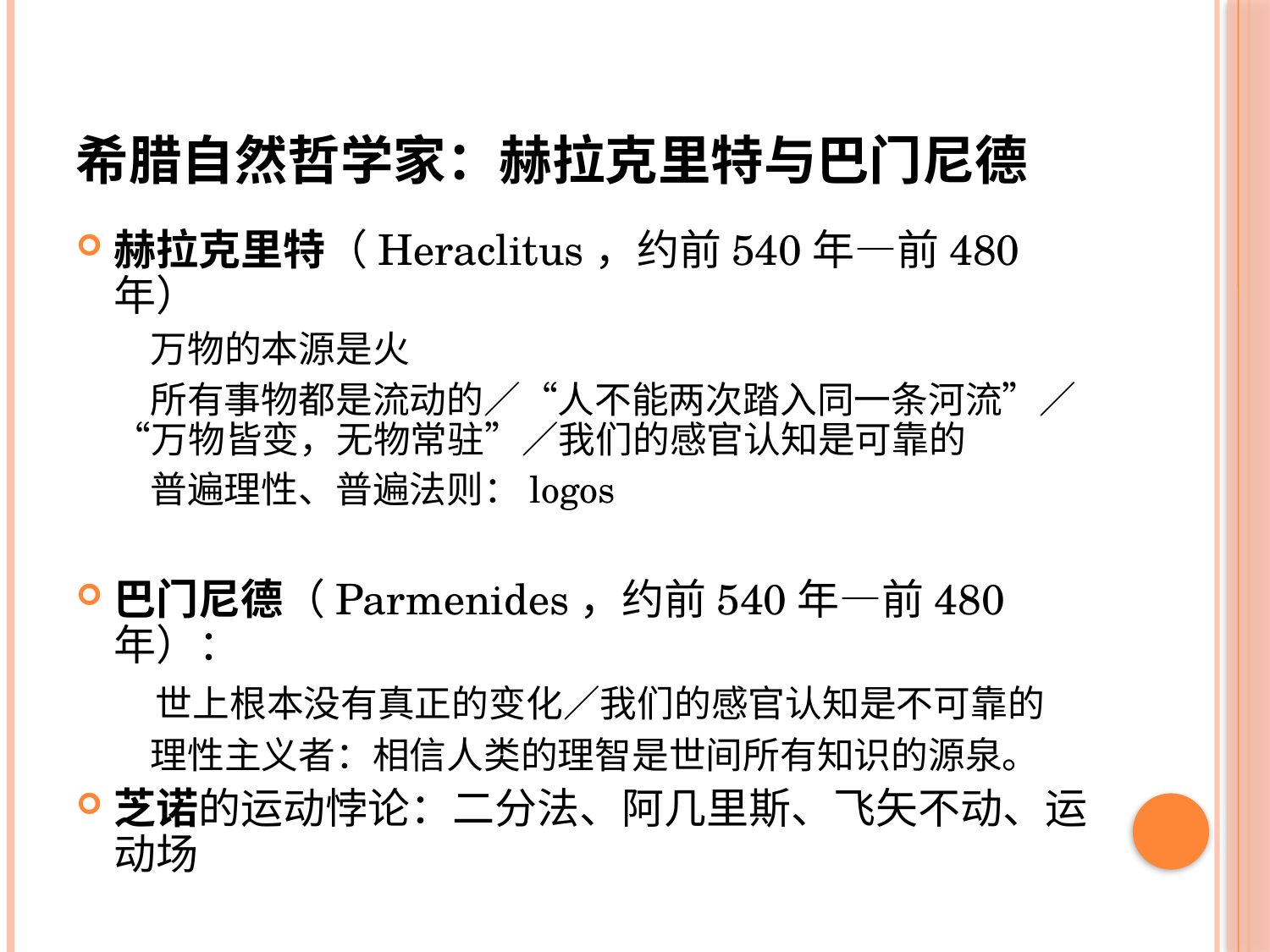

# 希腊自然哲学家：赫拉克里特与巴门尼德
赫拉克里特（Heraclitus，约前540年—前480年）
　　万物的本源是火
　　所有事物都是流动的／“人不能两次踏入同一条河流”／“万物皆变，无物常驻”／我们的感官认知是可靠的
　　普遍理性、普遍法则：logos

巴门尼德（Parmenides，约前540年—前480年）：
　　世上根本没有真正的变化／我们的感官认知是不可靠的
　　理性主义者：相信人类的理智是世间所有知识的源泉。
芝诺的运动悖论：二分法、阿几里斯、飞矢不动、运动场